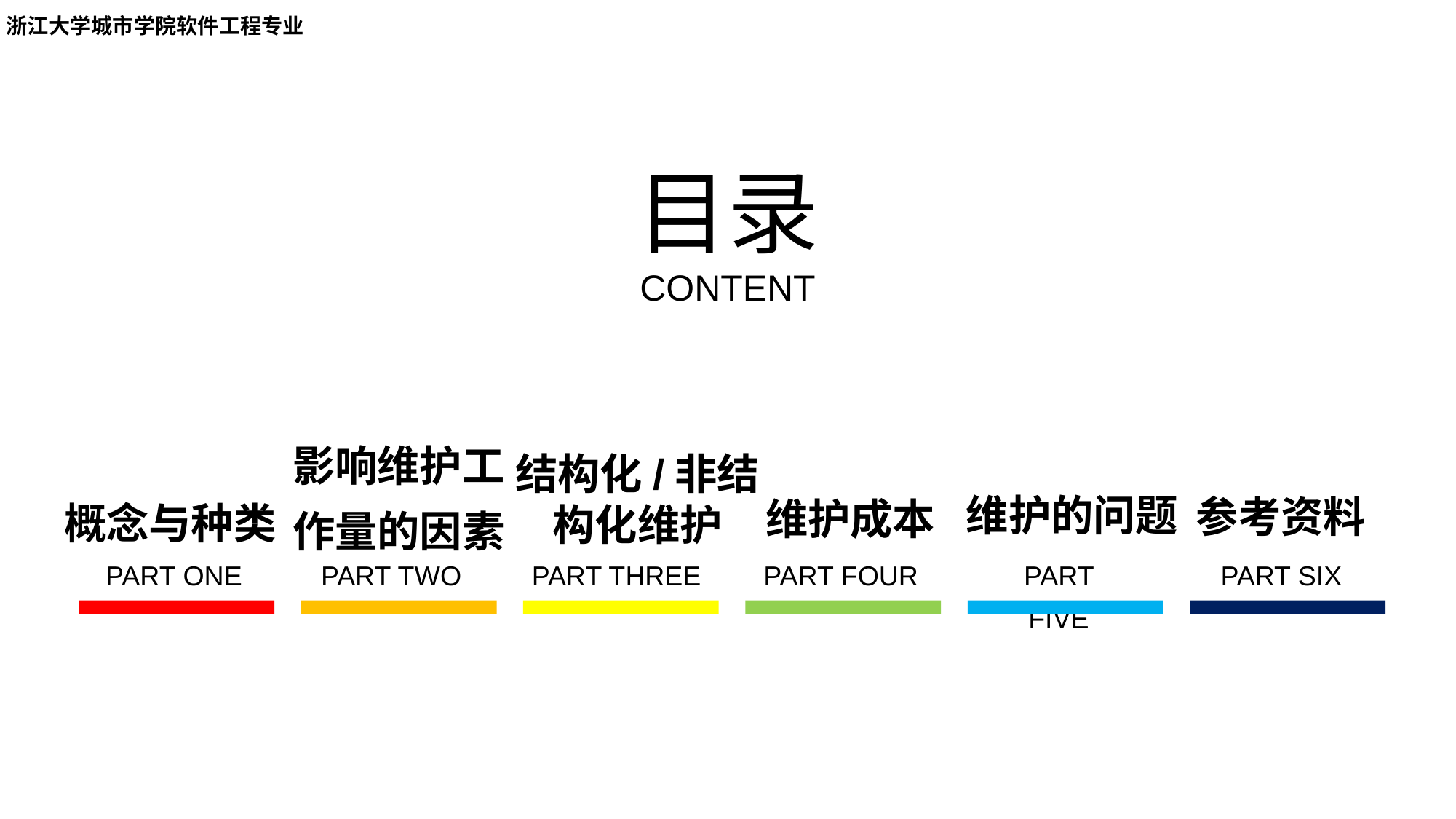

浙江大学城市学院软件工程专业
目录
CONTENT
影响维护工作量的因素
结构化/非结构化维护
概念与种类
维护的问题
参考资料
维护成本
PART ONE
PART TWO
PART THREE
PART FOUR
PART FIVE
PART SIX